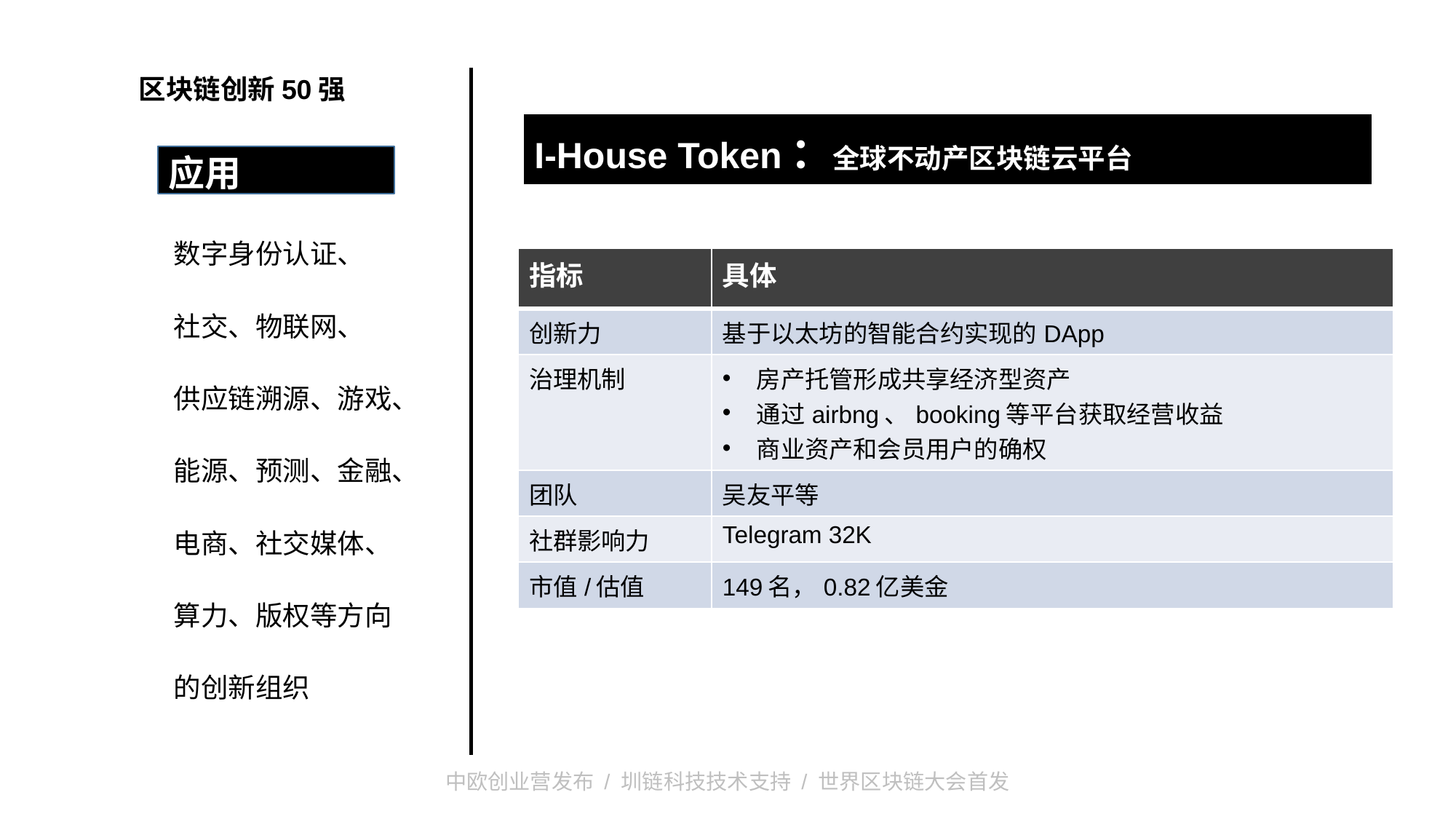

区块链创新50强
| I-House Token：全球不动产区块链云平台 |
| --- |
|  |
应用
数字身份认证、
社交、物联网、
供应链溯源、游戏、
能源、预测、金融、
电商、社交媒体、
算力、版权等方向
的创新组织
| 指标 | 具体 |
| --- | --- |
| 创新力 | 基于以太坊的智能合约实现的DApp |
| 治理机制 | 房产托管形成共享经济型资产 通过airbng、booking等平台获取经营收益 商业资产和会员用户的确权 |
| 团队 | 吴友平等 |
| 社群影响力 | Telegram 32K |
| 市值/估值 | 149名，0.82亿美金 |
中欧创业营发布 / 圳链科技技术支持 / 世界区块链大会首发